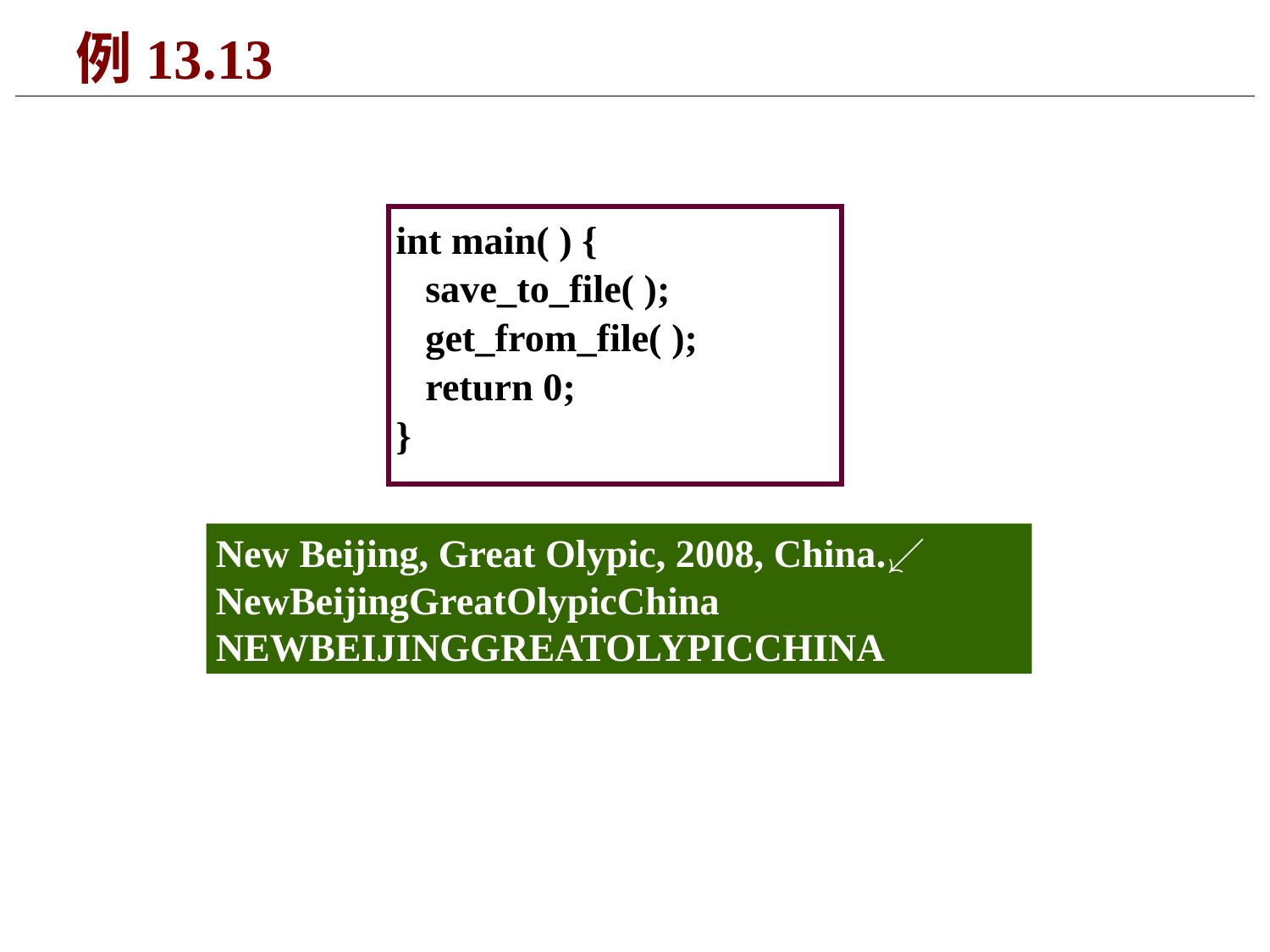

351
# 例13.13
int main( ) {
   save_to_file( );
   get_from_file( );
   return 0;
}
New Beijing, Great Olypic, 2008, China.↙
NewBeijingGreatOlypicChina
NEWBEIJINGGREATOLYPICCHINA